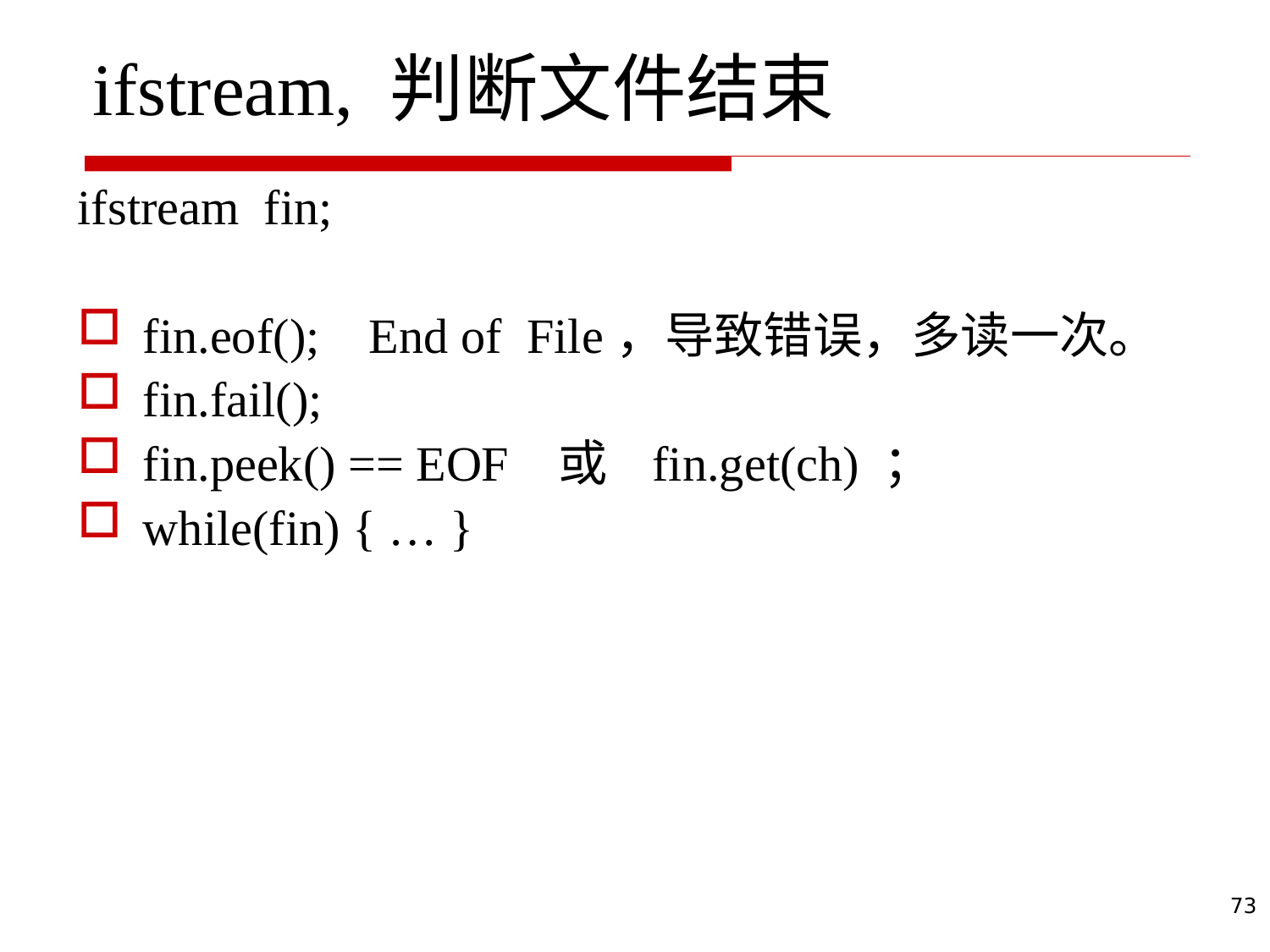

# ifstream, 判断文件结束
ifstream  fin;

fin.eof();    End of  File，导致错误，多读一次。
fin.fail();
fin.peek() == EOF   或   fin.get(ch) ；
while(fin) { … }

73